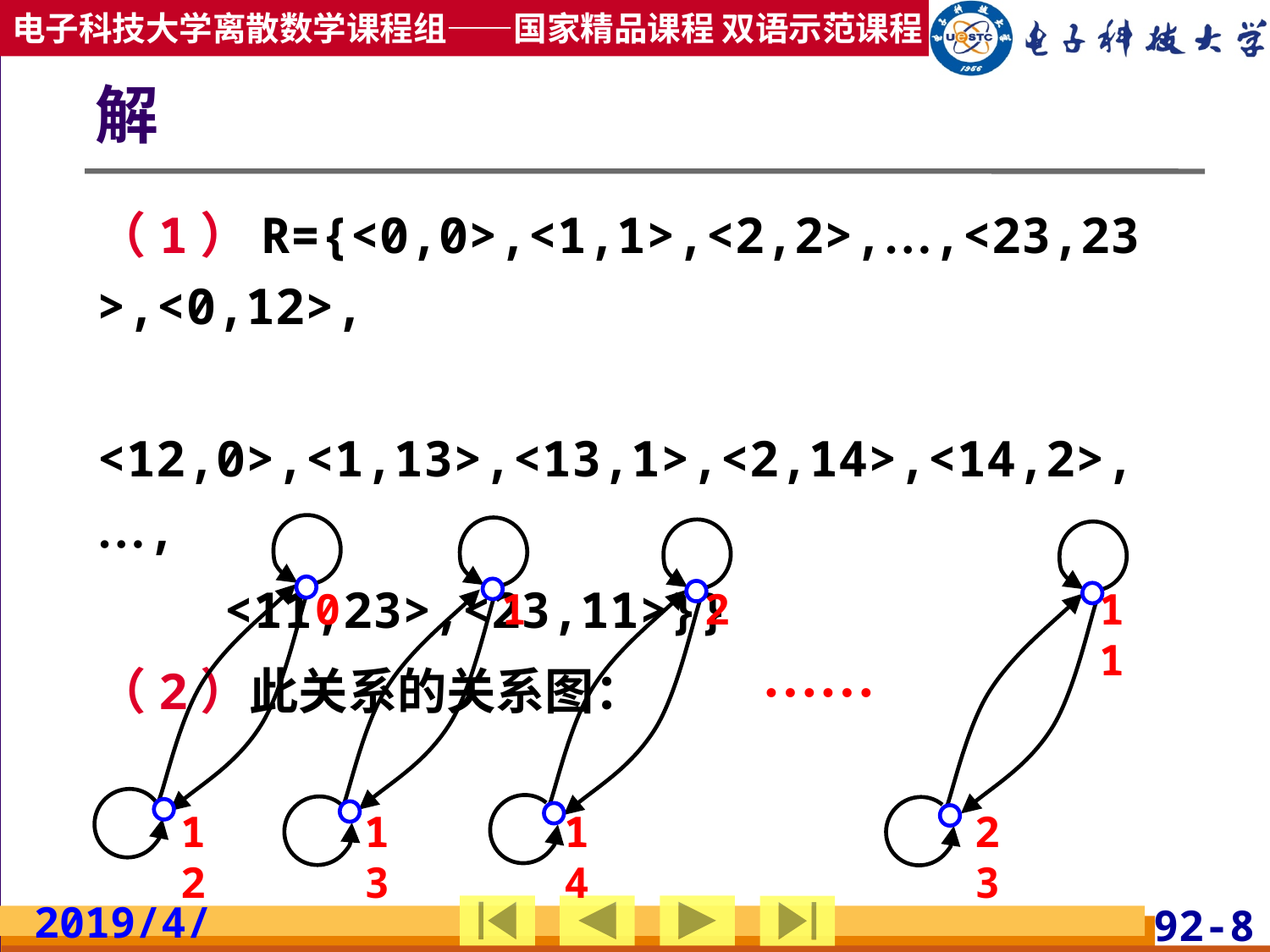

# 解
（1）R={<0,0>,<1,1>,<2,2>,…,<23,23 >,<0,12>,
	<12,0>,<1,13>,<13,1>,<2,14>,<14,2>, …,
	<11,23>,<23,11>}}
（2）此关系的关系图：

0
1
2
11

……

12
13
14
23

2019/4/17